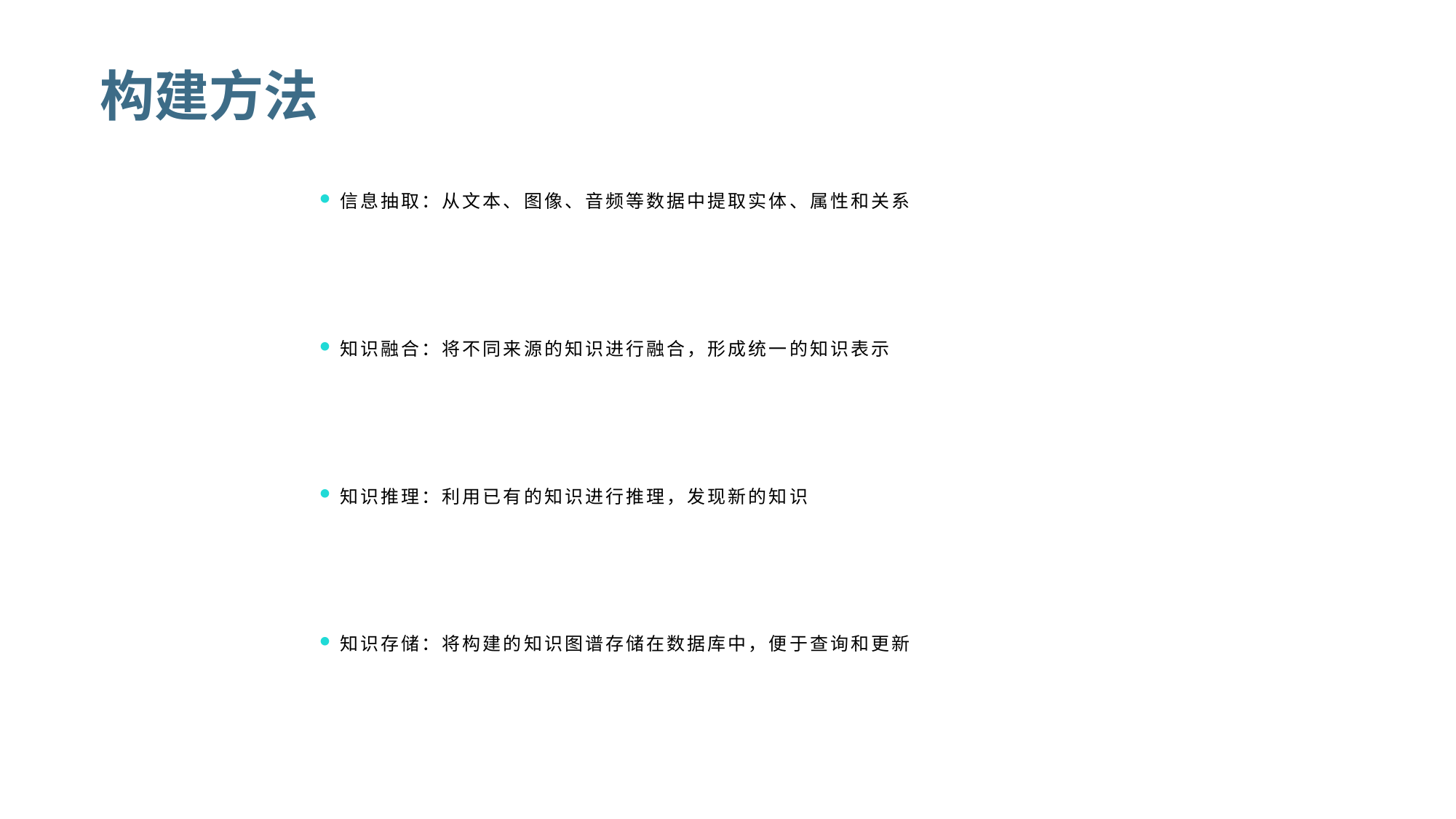

# 构建方法
信息抽取：从文本、图像、音频等数据中提取实体、属性和关系
知识融合：将不同来源的知识进行融合，形成统一的知识表示
知识推理：利用已有的知识进行推理，发现新的知识
知识存储：将构建的知识图谱存储在数据库中，便于查询和更新